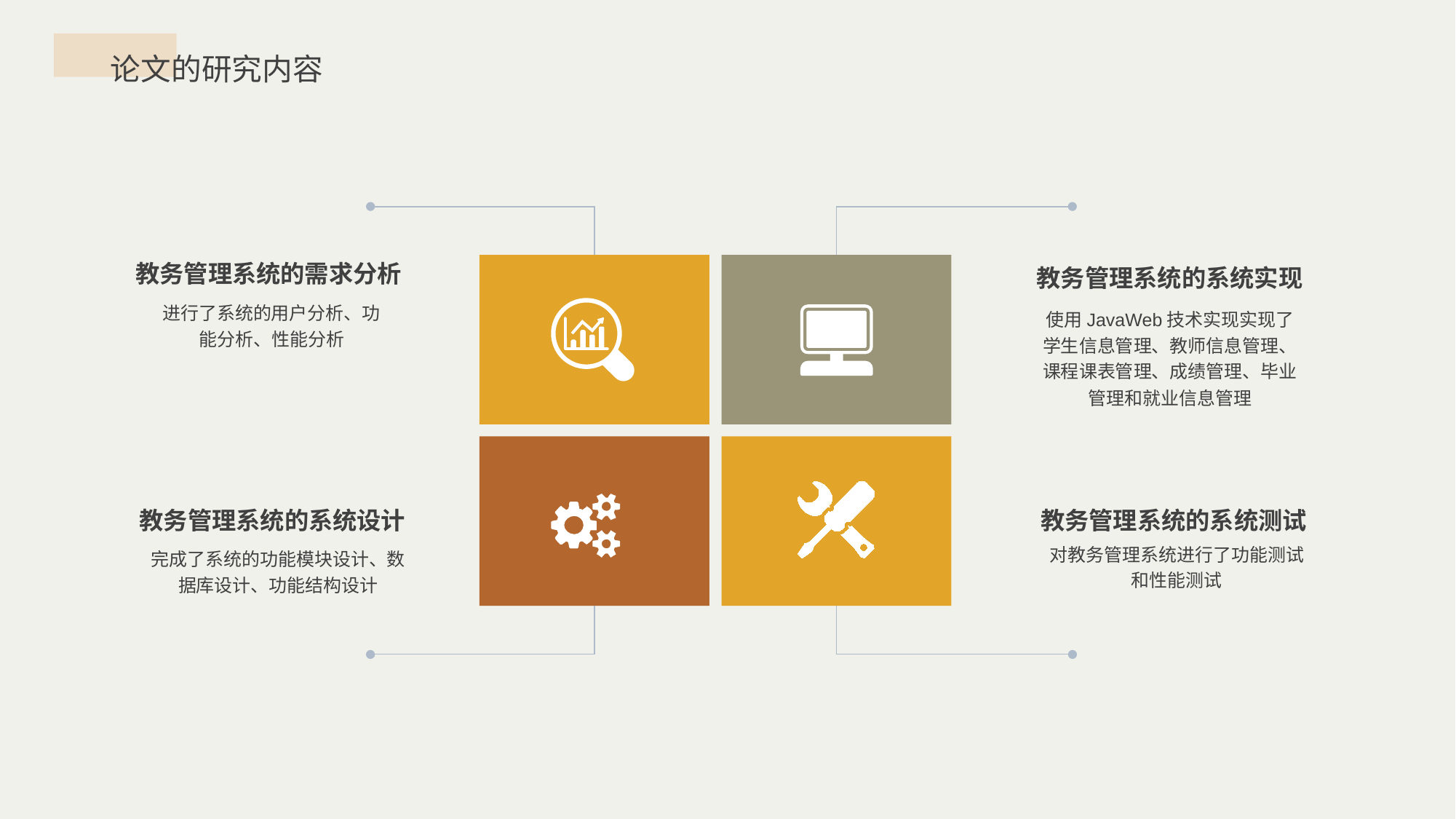

论文的研究内容

教务管理系统的需求分析
进行了系统的用户分析、功能分析、性能分析
教务管理系统的系统实现
使用JavaWeb技术实现实现了学生信息管理、教师信息管理、课程课表管理、成绩管理、毕业管理和就业信息管理

教务管理系统的系统测试
对教务管理系统进行了功能测试和性能测试
教务管理系统的系统设计
完成了系统的功能模块设计、数据库设计、功能结构设计